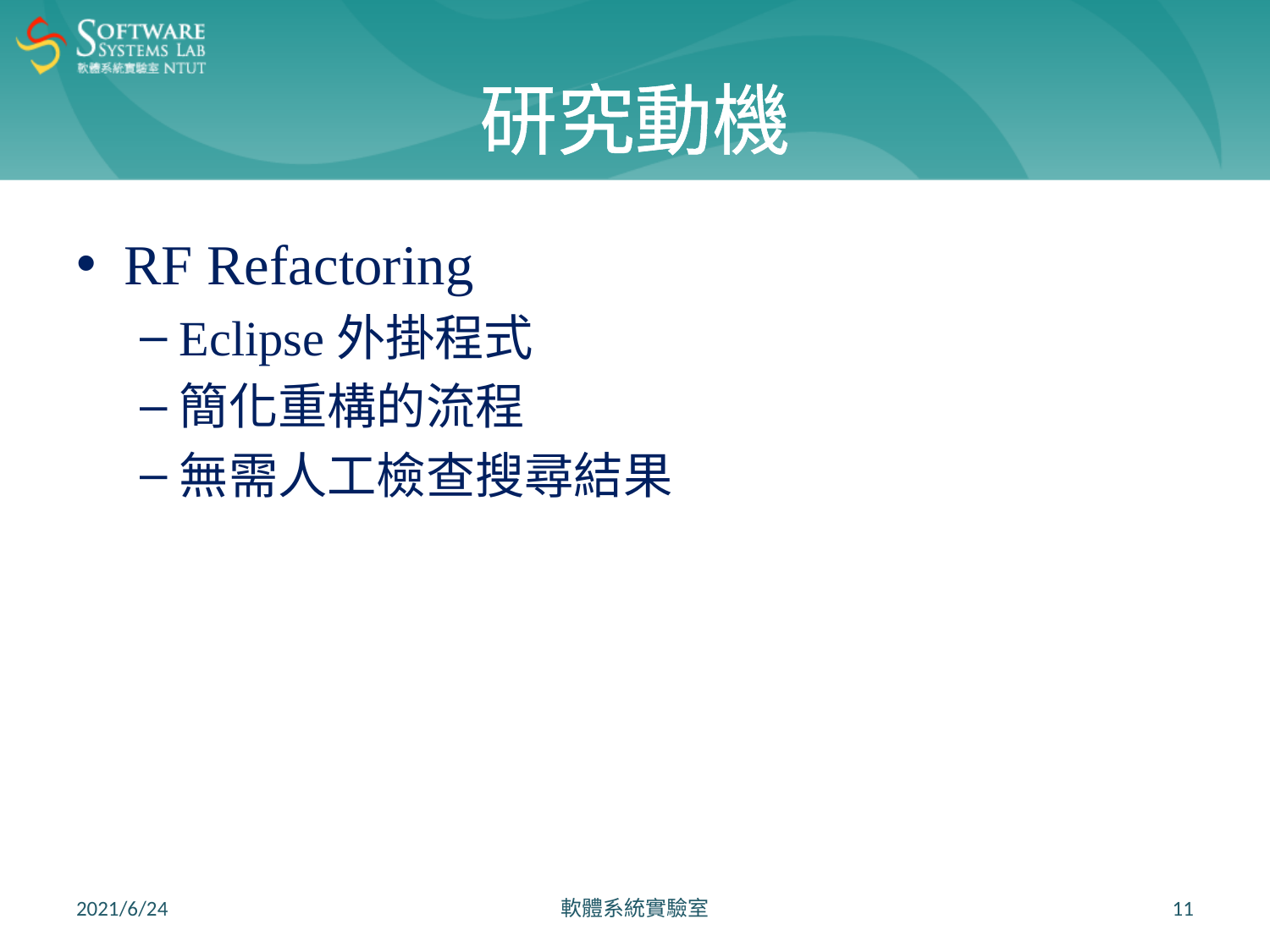

# 研究動機
RF Refactoring
Eclipse外掛程式
簡化重構的流程
無需人工檢查搜尋結果

2021/6/24
軟體系統實驗室
11